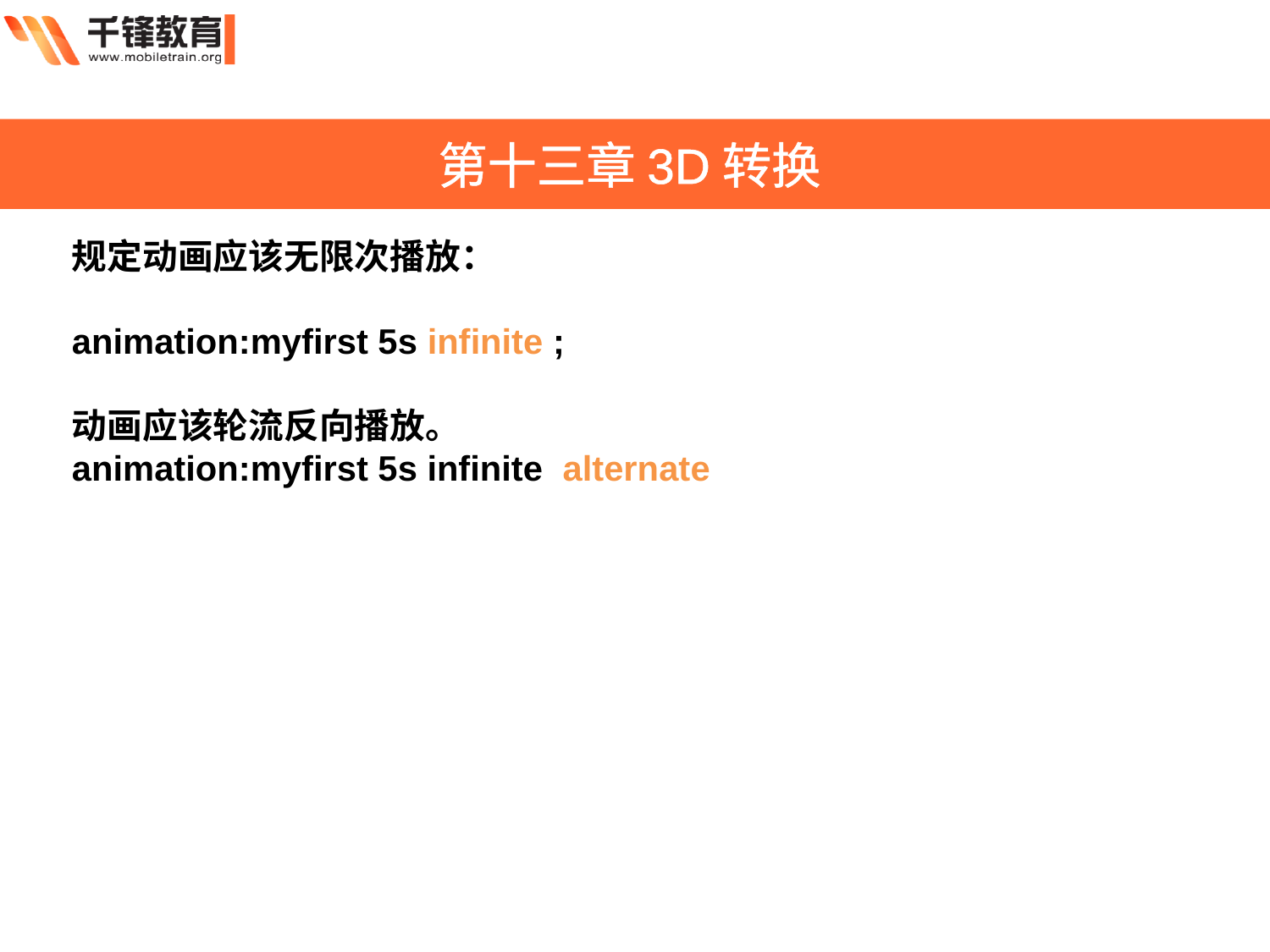

第十三章3D转换
规定动画应该无限次播放：

animation:myfirst 5s infinite ;

动画应该轮流反向播放。
animation:myfirst 5s infinite  alternate